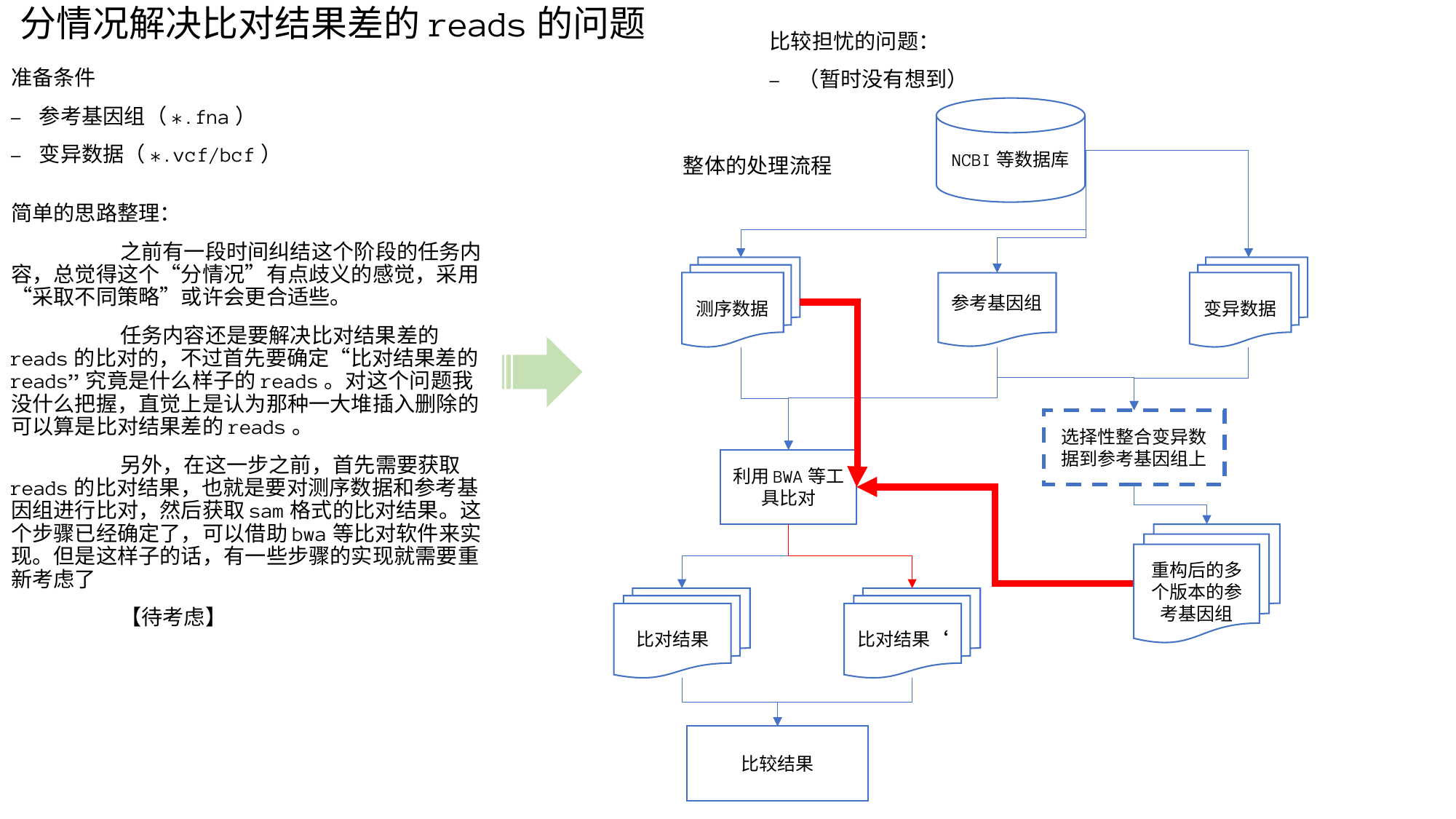

分情况解决比对结果差的reads的问题
比较担忧的问题：
- （暂时没有想到）
准备条件
- 参考基因组（*.fna）
- 变异数据（*.vcf/bcf）
NCBI等数据库
整体的处理流程
简单的思路整理：
	之前有一段时间纠结这个阶段的任务内容，总觉得这个“分情况”有点歧义的感觉，采用“采取不同策略”或许会更合适些。
	任务内容还是要解决比对结果差的reads的比对的，不过首先要确定“比对结果差的reads”究竟是什么样子的reads。对这个问题我没什么把握，直觉上是认为那种一大堆插入删除的可以算是比对结果差的reads。
	另外，在这一步之前，首先需要获取reads的比对结果，也就是要对测序数据和参考基因组进行比对，然后获取sam格式的比对结果。这个步骤已经确定了，可以借助bwa等比对软件来实现。但是这样子的话，有一些步骤的实现就需要重新考虑了
	【待考虑】
测序数据
变异数据
参考基因组

选择性整合变异数据到参考基因组上
利用BWA等工具比对
重构后的多个版本的参考基因组
比对结果‘
比对结果
比较结果